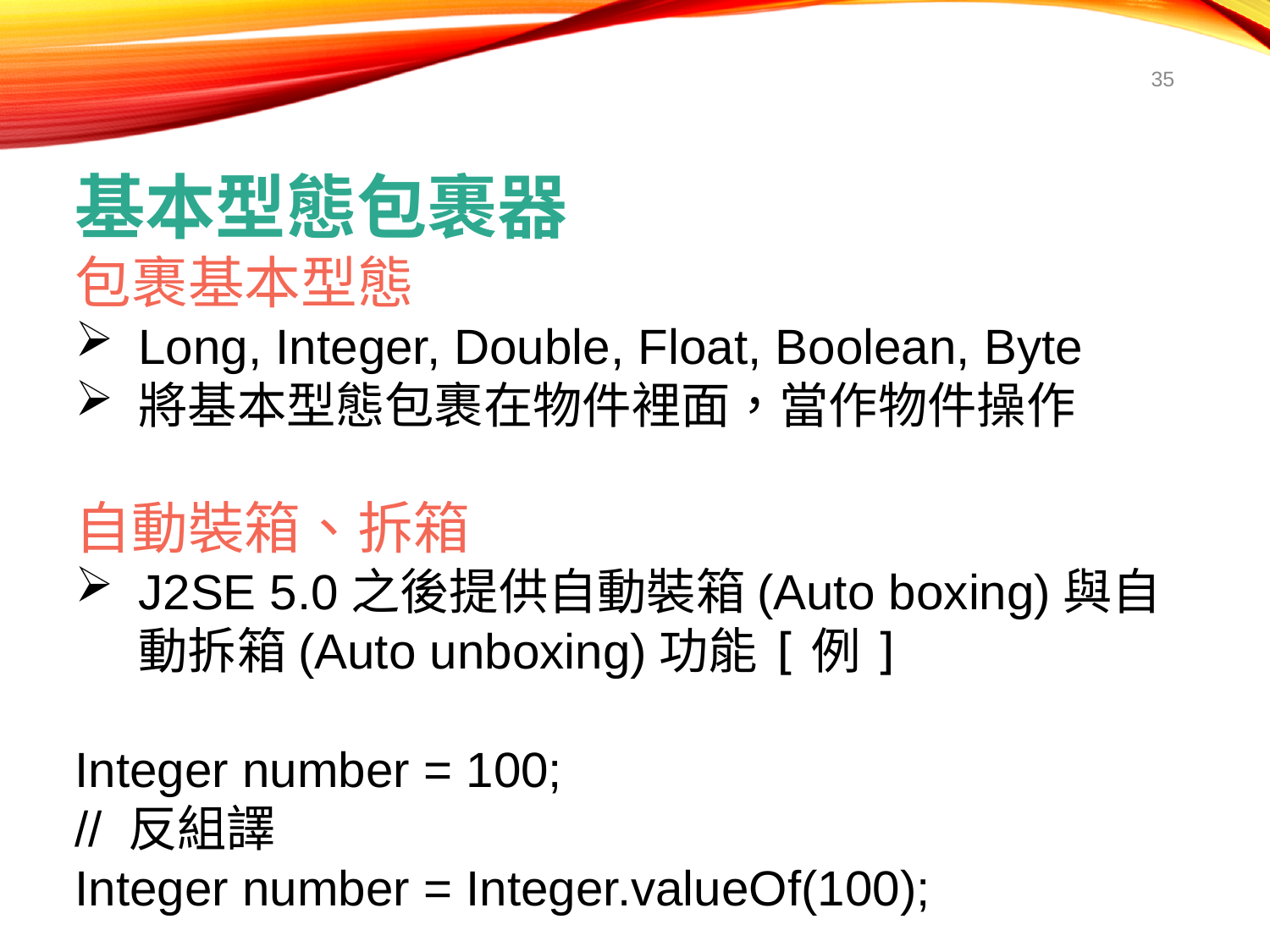

35
基本型態包裹器
包裹基本型態
Long, Integer, Double, Float, Boolean, Byte
將基本型態包裹在物件裡面，當作物件操作

自動裝箱、拆箱
J2SE 5.0之後提供自動裝箱(Auto boxing)與自動拆箱(Auto unboxing)功能[例]

Integer number = 100;
// 反組譯
Integer number = Integer.valueOf(100);